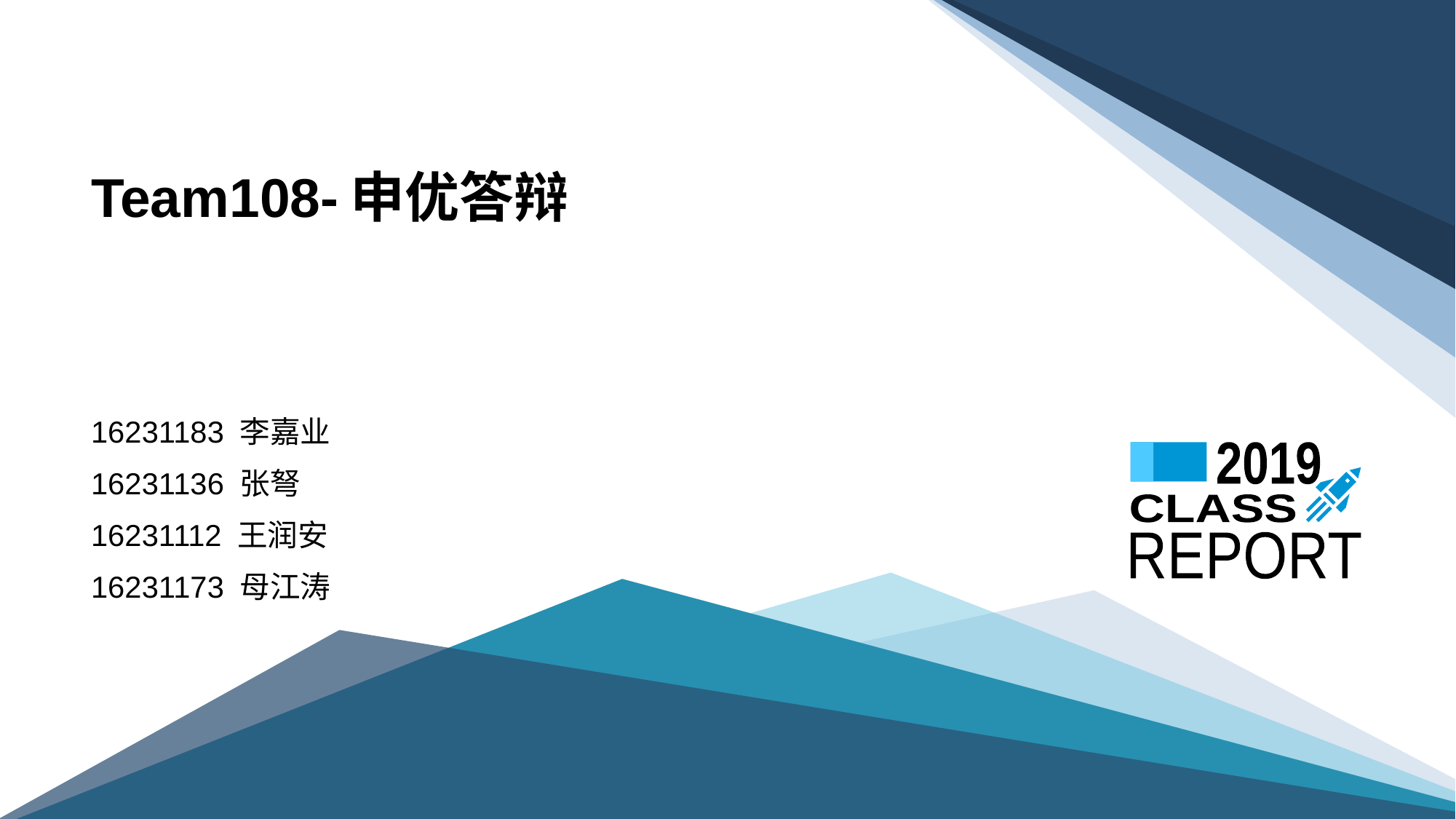

# Team108-申优答辩

2019
CLASS
REPORT

16231183 李嘉业
16231136 张弩
16231112 王润安
16231173 母江涛